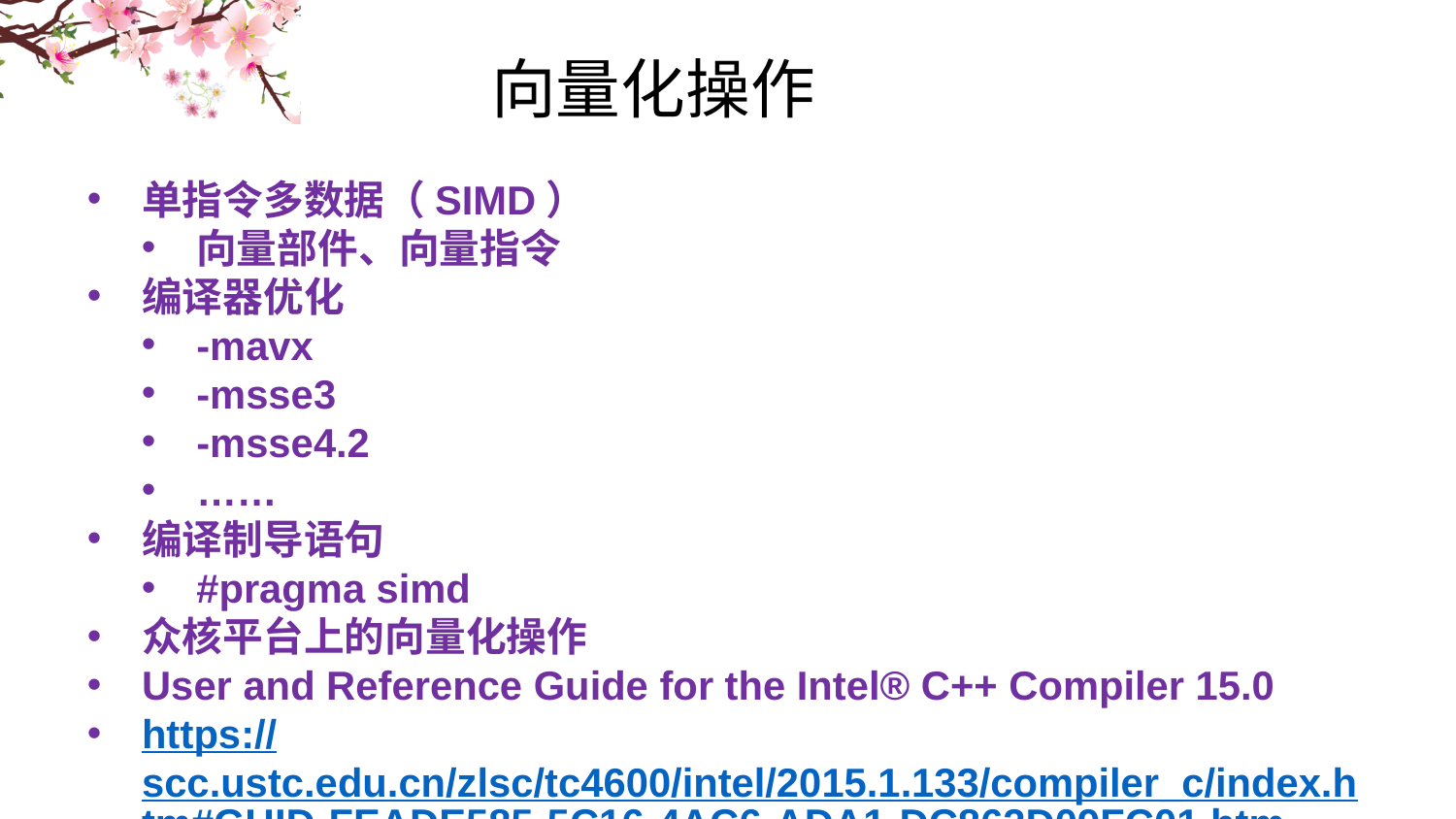

# 向量化操作
单指令多数据（SIMD）
向量部件、向量指令
编译器优化
-mavx
-msse3
-msse4.2
……
编译制导语句
#pragma simd
众核平台上的向量化操作
User and Reference Guide for the Intel® C++ Compiler 15.0
https://scc.ustc.edu.cn/zlsc/tc4600/intel/2015.1.133/compiler_c/index.htm#GUID-FEADE585-5C16-4AC6-ADA1-DC862D09FC01.htm